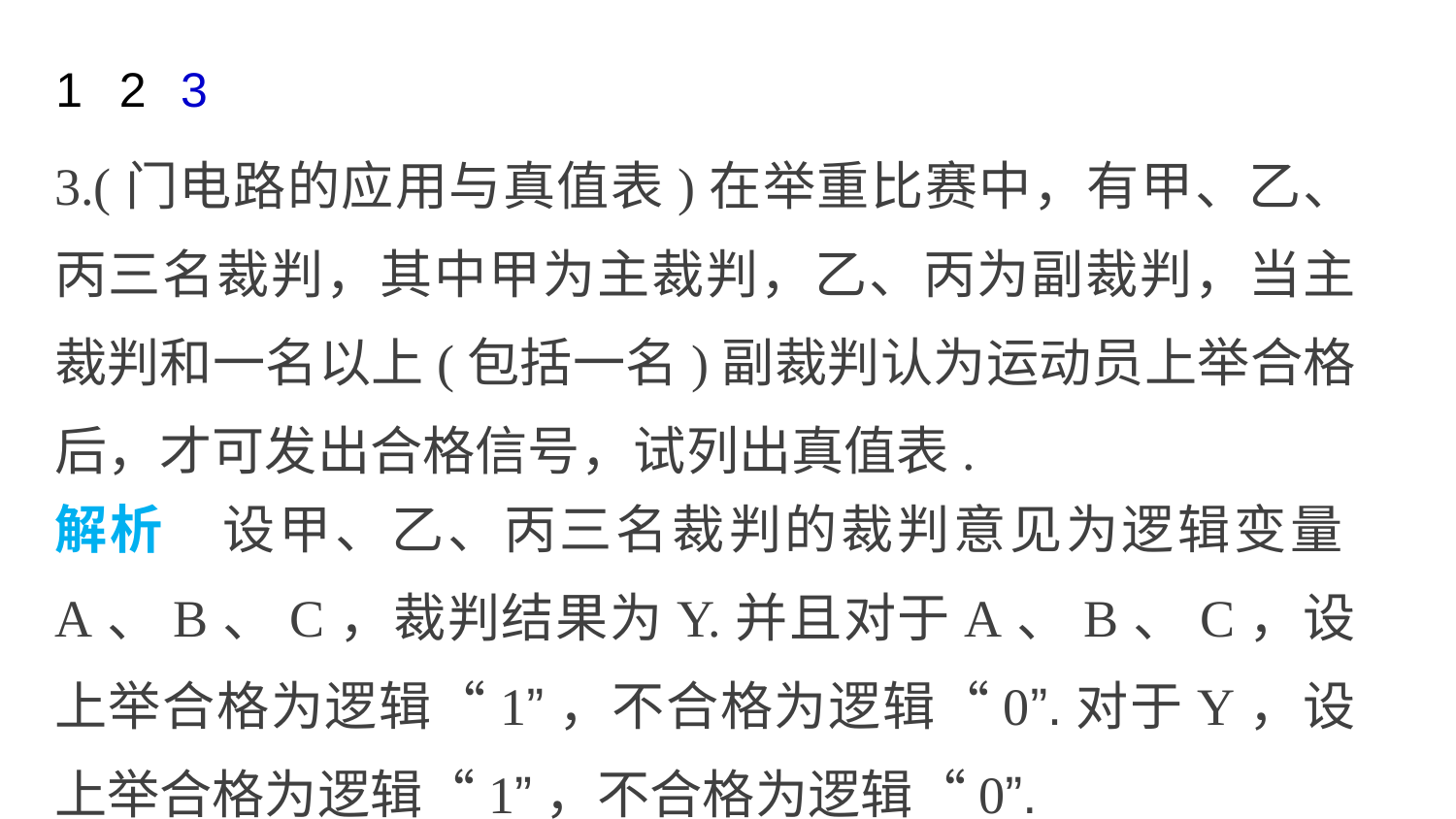

1
2
3
3.(门电路的应用与真值表)在举重比赛中，有甲、乙、丙三名裁判，其中甲为主裁判，乙、丙为副裁判，当主裁判和一名以上(包括一名)副裁判认为运动员上举合格后，才可发出合格信号，试列出真值表.
解析　设甲、乙、丙三名裁判的裁判意见为逻辑变量A、B、C，裁判结果为Y.并且对于A、B、C，设上举合格为逻辑“1”，不合格为逻辑“0”.对于Y，设上举合格为逻辑“1”，不合格为逻辑“0”.